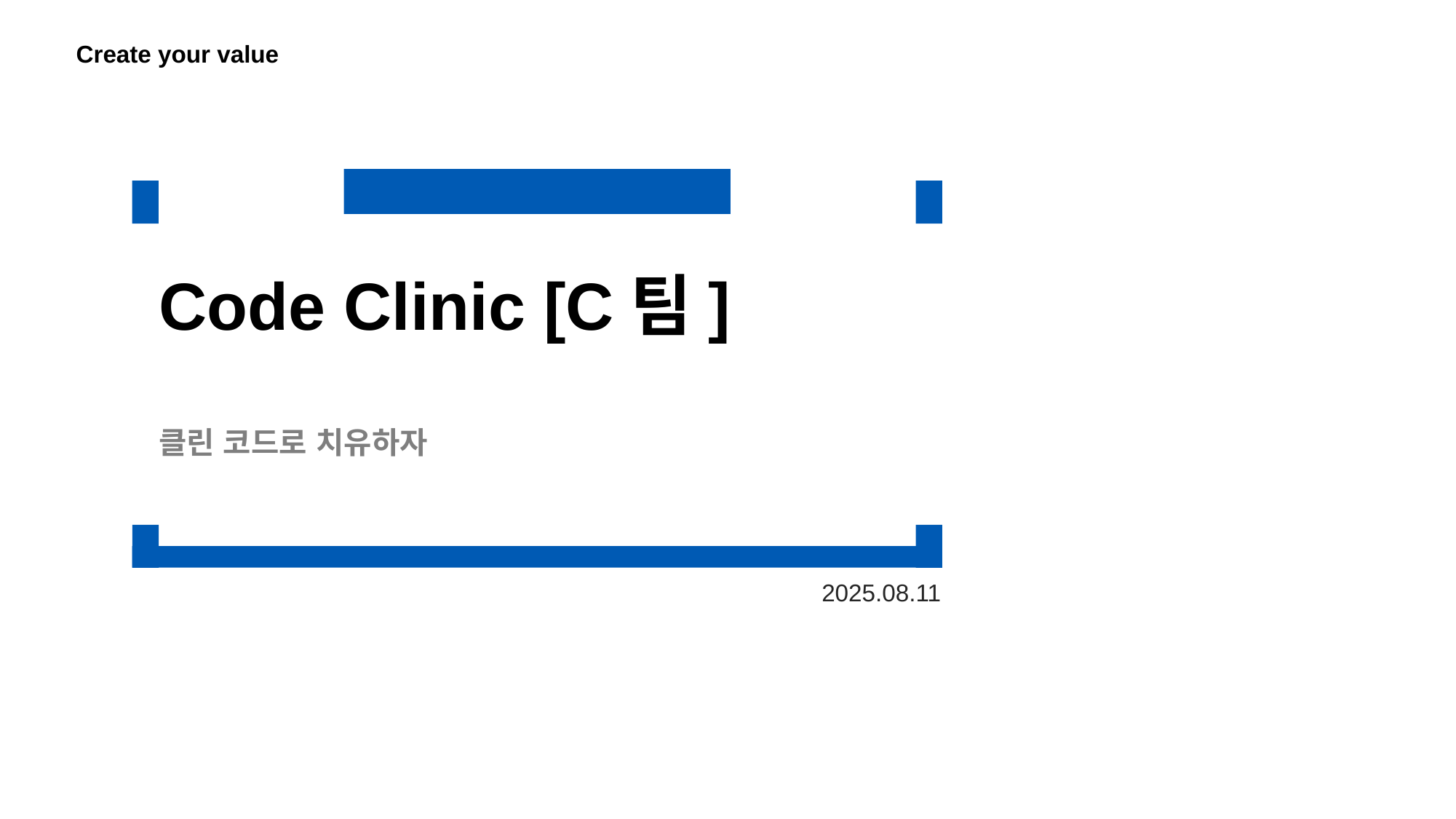

Code Clinic [C팀]
클린 코드로 치유하자
2025.08.11